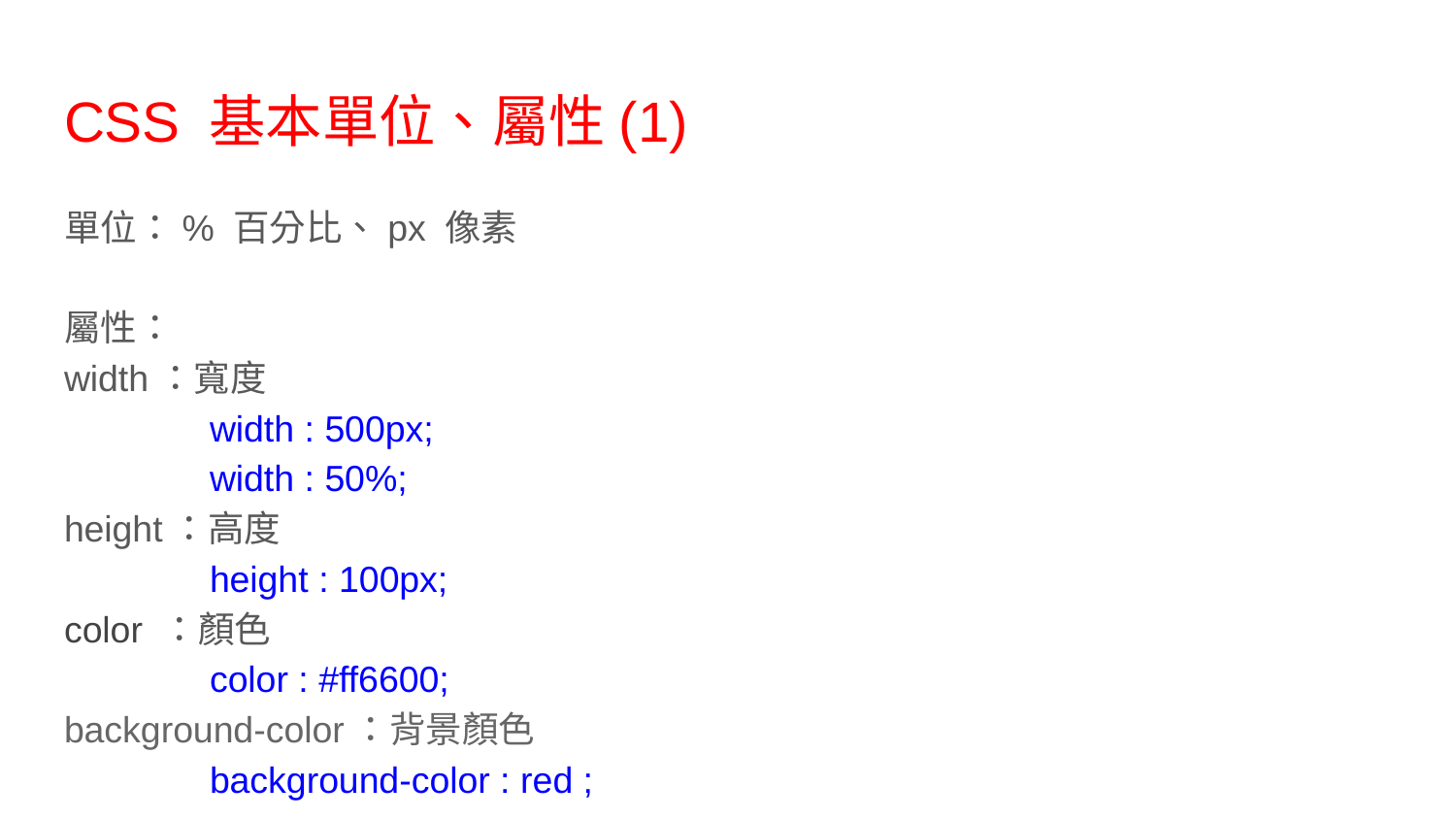

# CSS 基本單位、屬性(1)
單位：% 百分比、px 像素
屬性：
width：寬度
	width : 500px;
	width : 50%;
height：高度
	height : 100px;
color ：顏色
	color : #ff6600;
background-color：背景顏色
	background-color : red ;